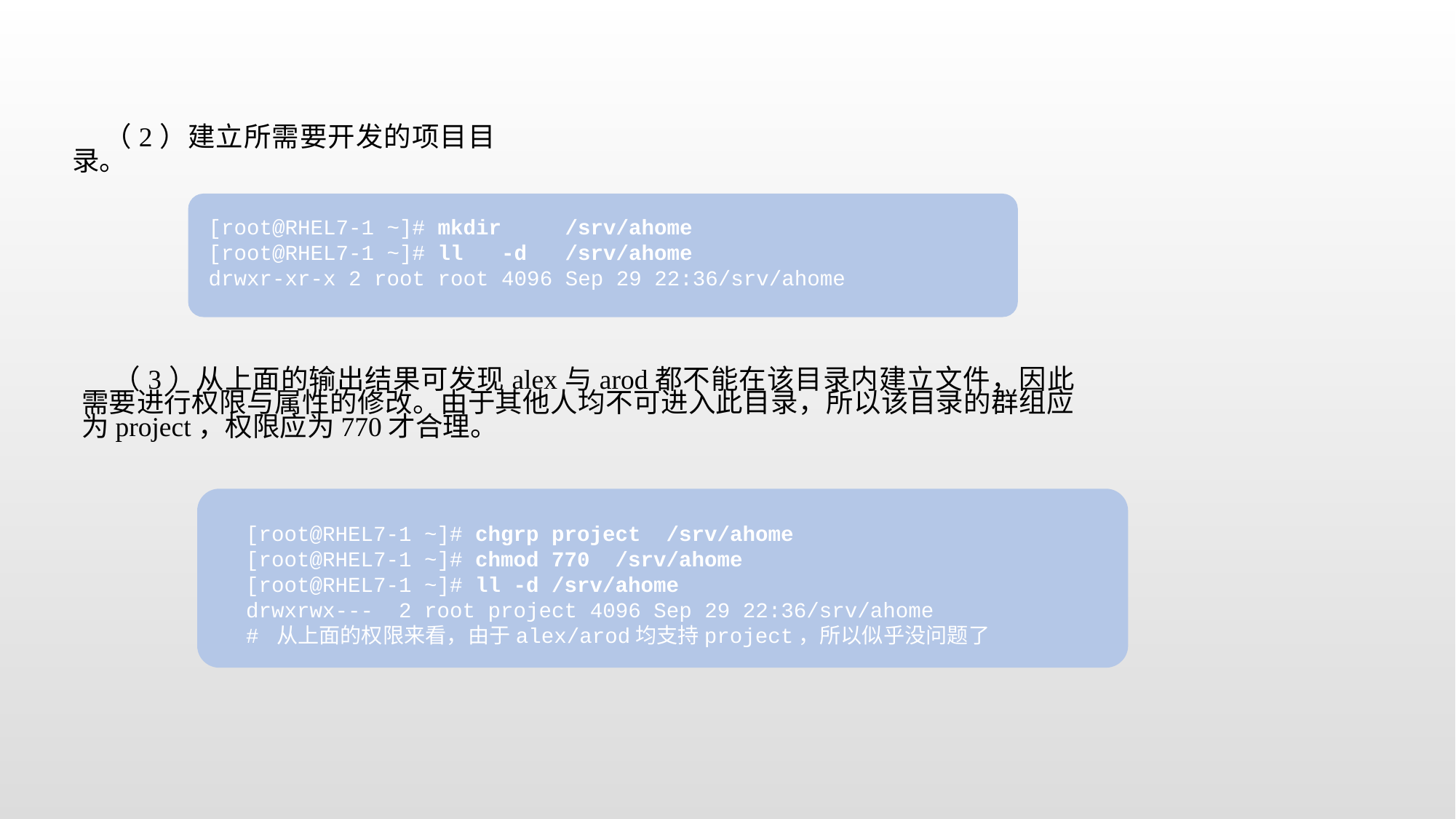

（2）建立所需要开发的项目目录。

[root@RHEL7-1 ~]# mkdir     /srv/ahome
[root@RHEL7-1 ~]# ll   -d   /srv/ahome
drwxr-xr-x 2 root root 4096 Sep 29 22:36/srv/ahome
（3）从上面的输出结果可发现alex与arod都不能在该目录内建立文件，因此需要进行权限与属性的修改。由于其他人均不可进入此目录，所以该目录的群组应为project，权限应为770才合理。

[root@RHEL7-1 ~]# chgrp project  /srv/ahome
[root@RHEL7-1 ~]# chmod 770  /srv/ahome
[root@RHEL7-1 ~]# ll -d /srv/ahome
drwxrwx---  2 root project 4096 Sep 29 22:36/srv/ahome
# 从上面的权限来看，由于alex/arod均支持project，所以似乎没问题了
2